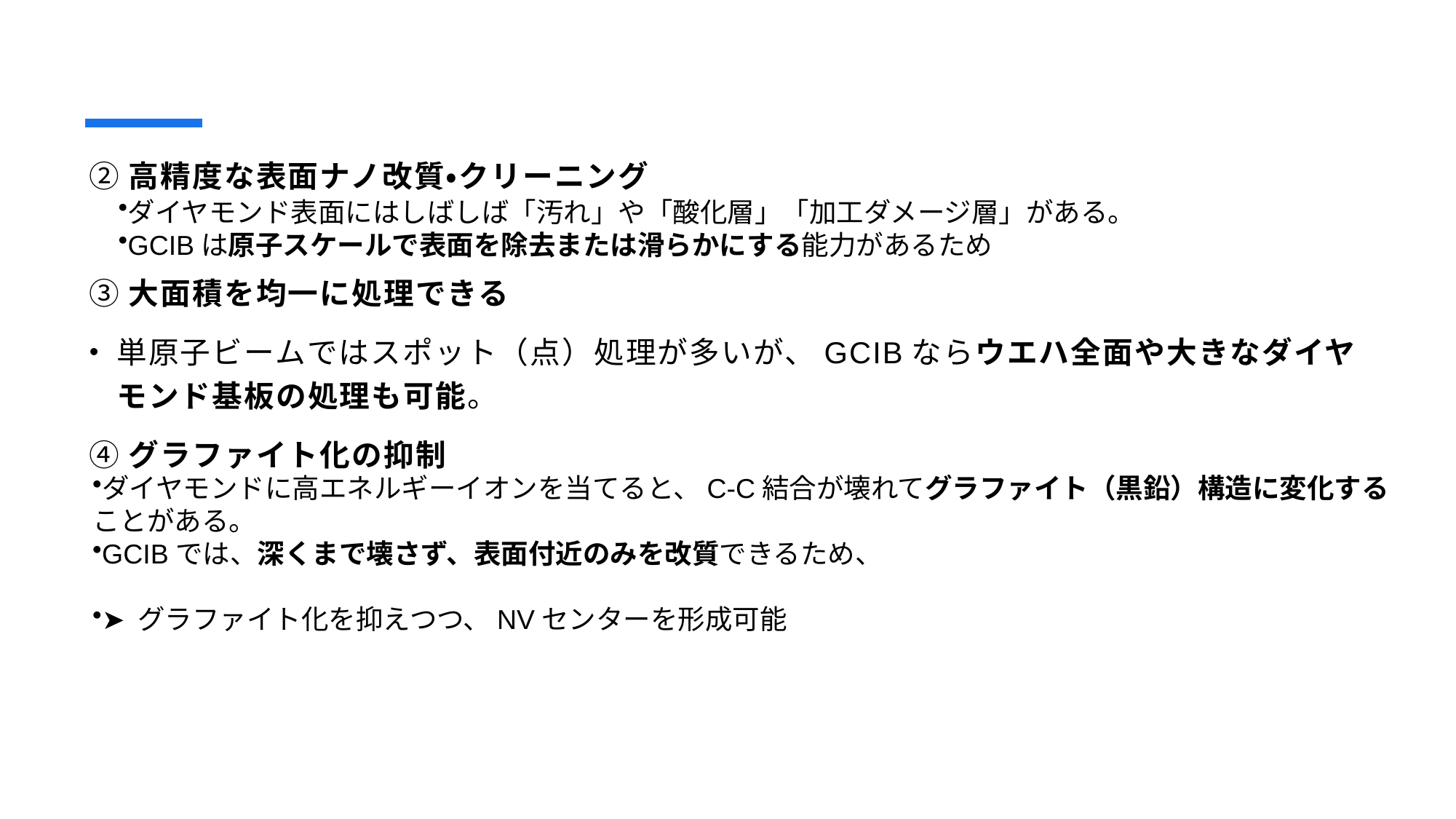

②高精度な表面ナノ改質・クリーニング

③大面積を均一に処理できる
単原子ビームではスポット（点）処理が多いが、GCIBならウエハ全面や大きなダイヤモンド基板の処理も可能。
④グラファイト化の抑制

ダイヤモンド表面にはしばしば「汚れ」や「酸化層」「加工ダメージ層」がある。
GCIBは原子スケールで表面を除去または滑らかにする能力があるため
ダイヤモンドに高エネルギーイオンを当てると、C-C結合が壊れてグラファイト（黒鉛）構造に変化する
ことがある。
GCIBでは、深くまで壊さず、表面付近のみを改質できるため、

➤ グラファイト化を抑えつつ、NVセンターを形成可能